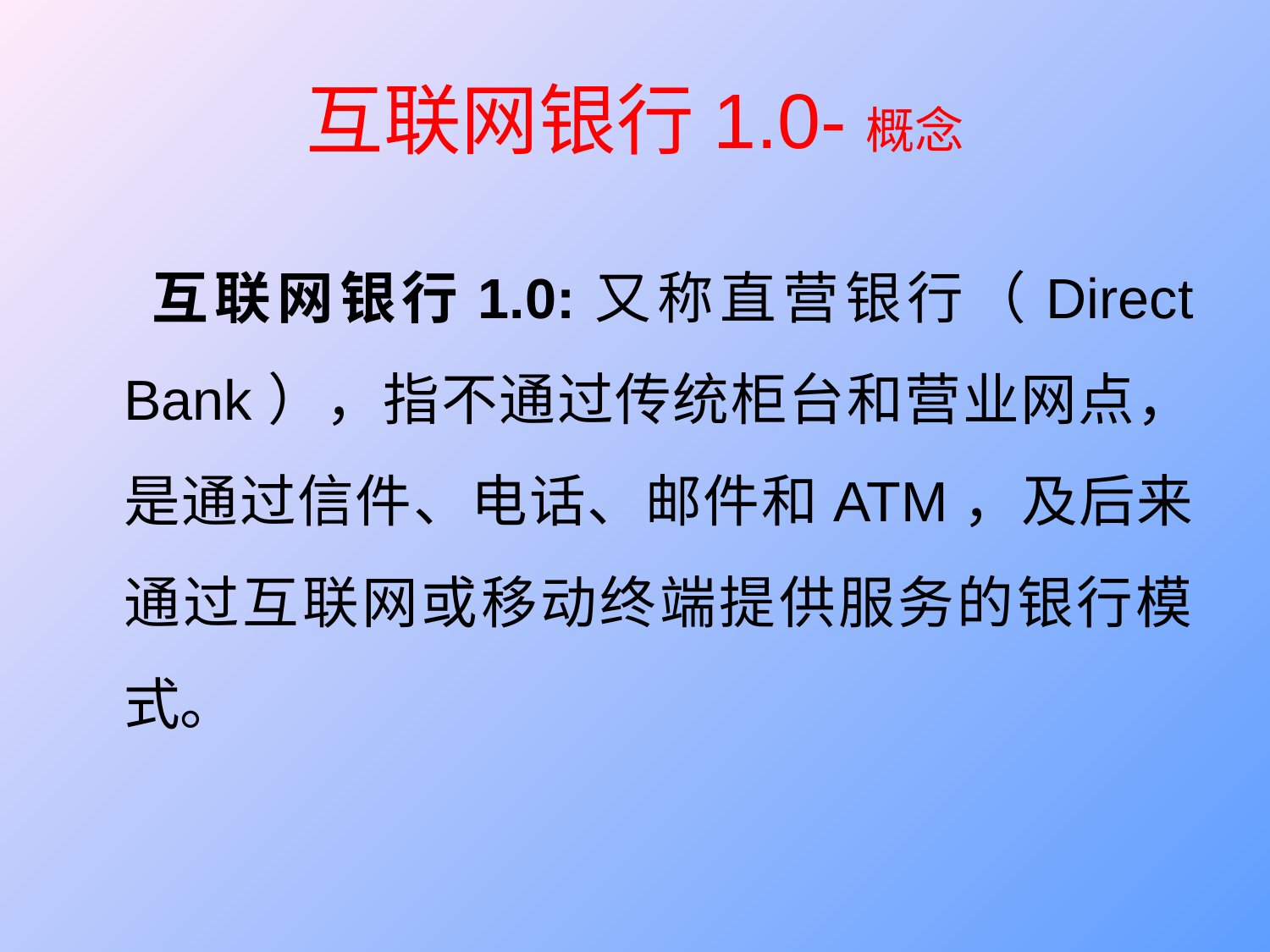

# 互联网银行1.0-概念
   互联网银行1.0:又称直营银行（Direct Bank），指不通过传统柜台和营业网点，是通过信件、电话、邮件和ATM，及后来通过互联网或移动终端提供服务的银行模式。